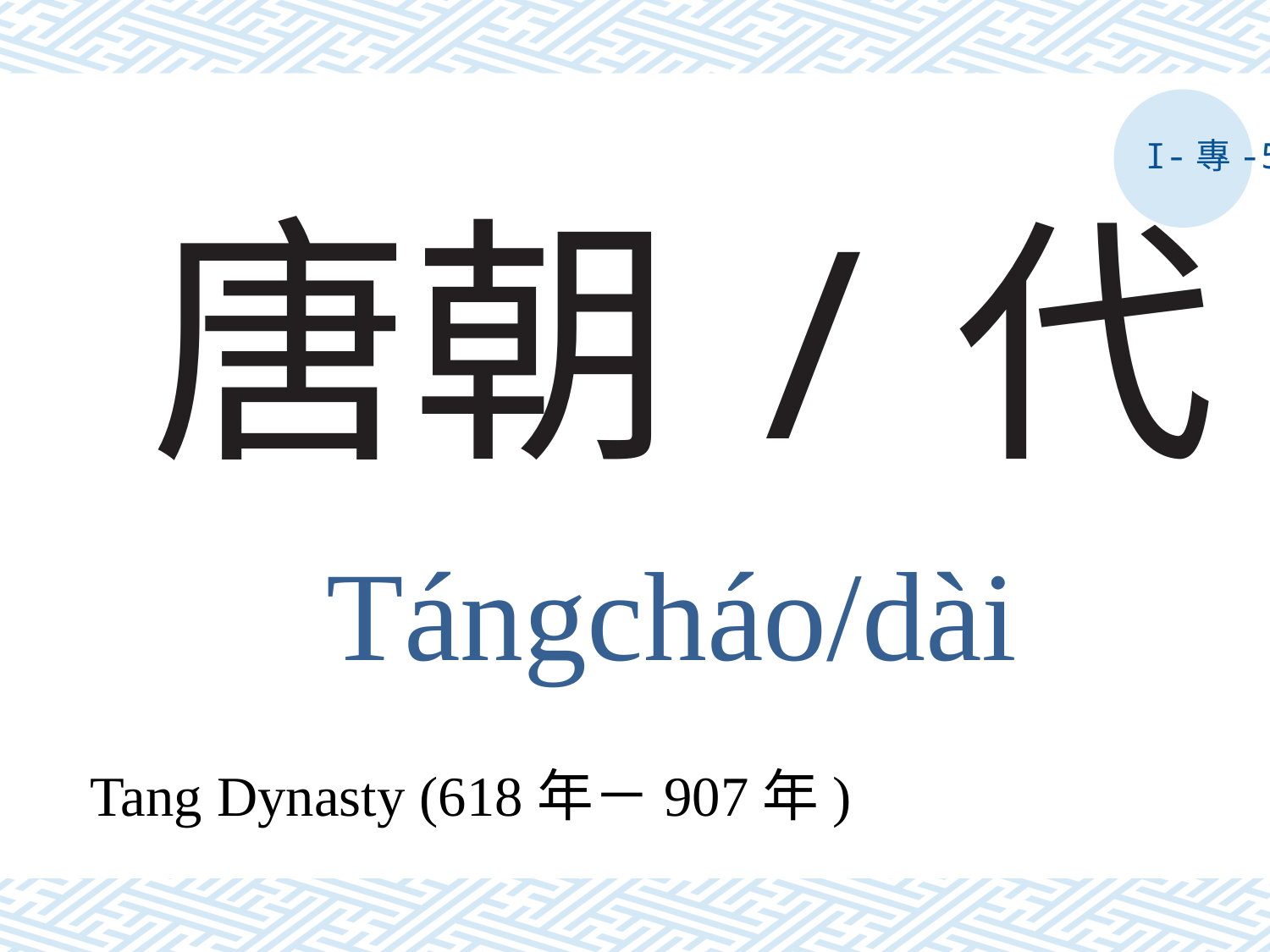

I-專-5

# 唐朝/代
Tángcháo/dài
Tang Dynasty (618年－907年)